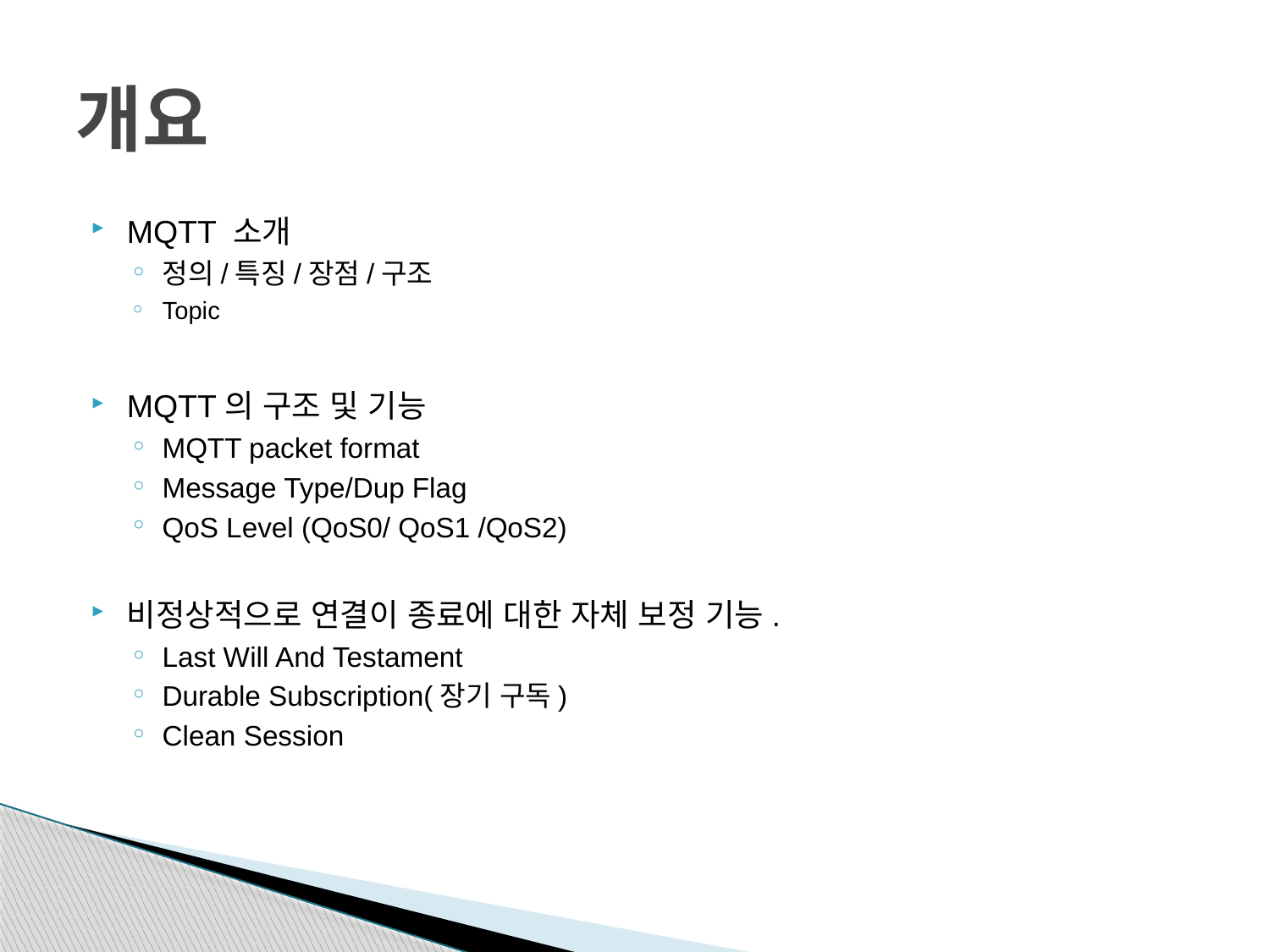

# 개요
MQTT 소개
정의/특징/장점/구조
Topic

MQTT의 구조 및 기능
MQTT packet format
Message Type/Dup Flag
QoS Level (QoS0/ QoS1 /QoS2)

비정상적으로 연결이 종료에 대한 자체 보정 기능.
Last Will And Testament
Durable Subscription(장기 구독)
Clean Session